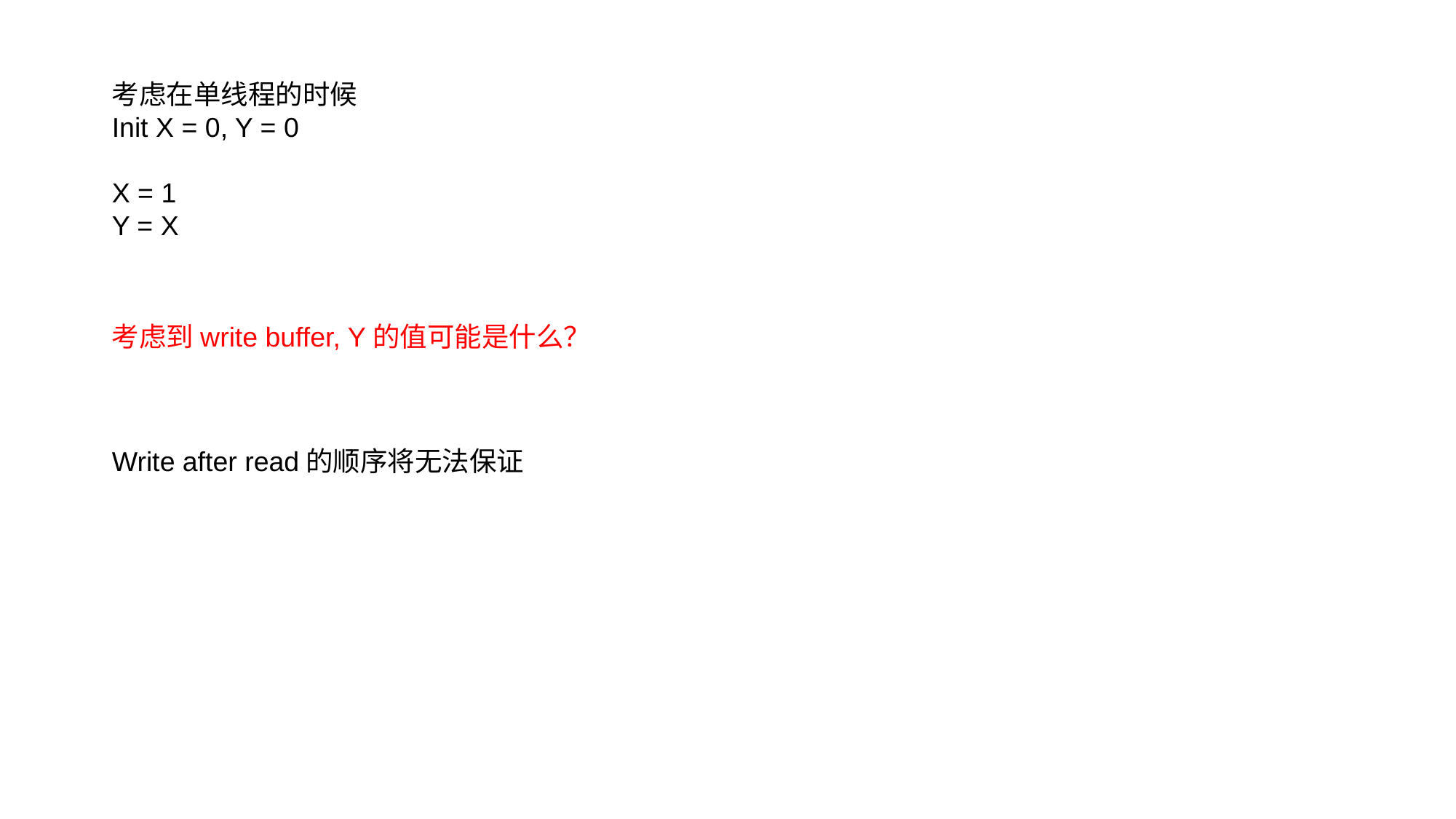

考虑在单线程的时候
Init X = 0, Y = 0

X = 1
Y = X
考虑到write buffer, Y的值可能是什么？
Write after read的顺序将无法保证